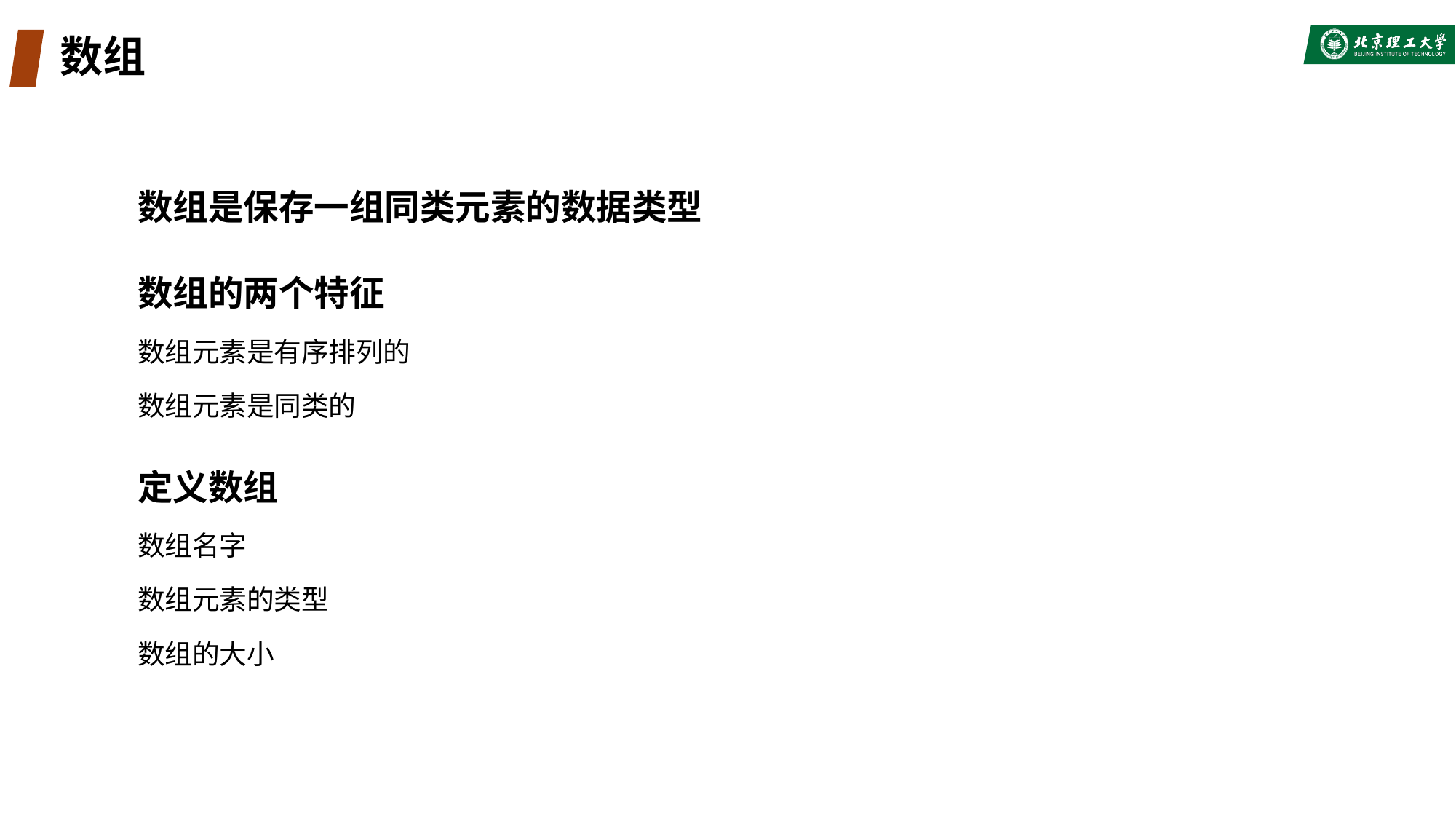

# 数组
数组是保存一组同类元素的数据类型
数组的两个特征
数组元素是有序排列的
数组元素是同类的
定义数组
数组名字
数组元素的类型
数组的大小